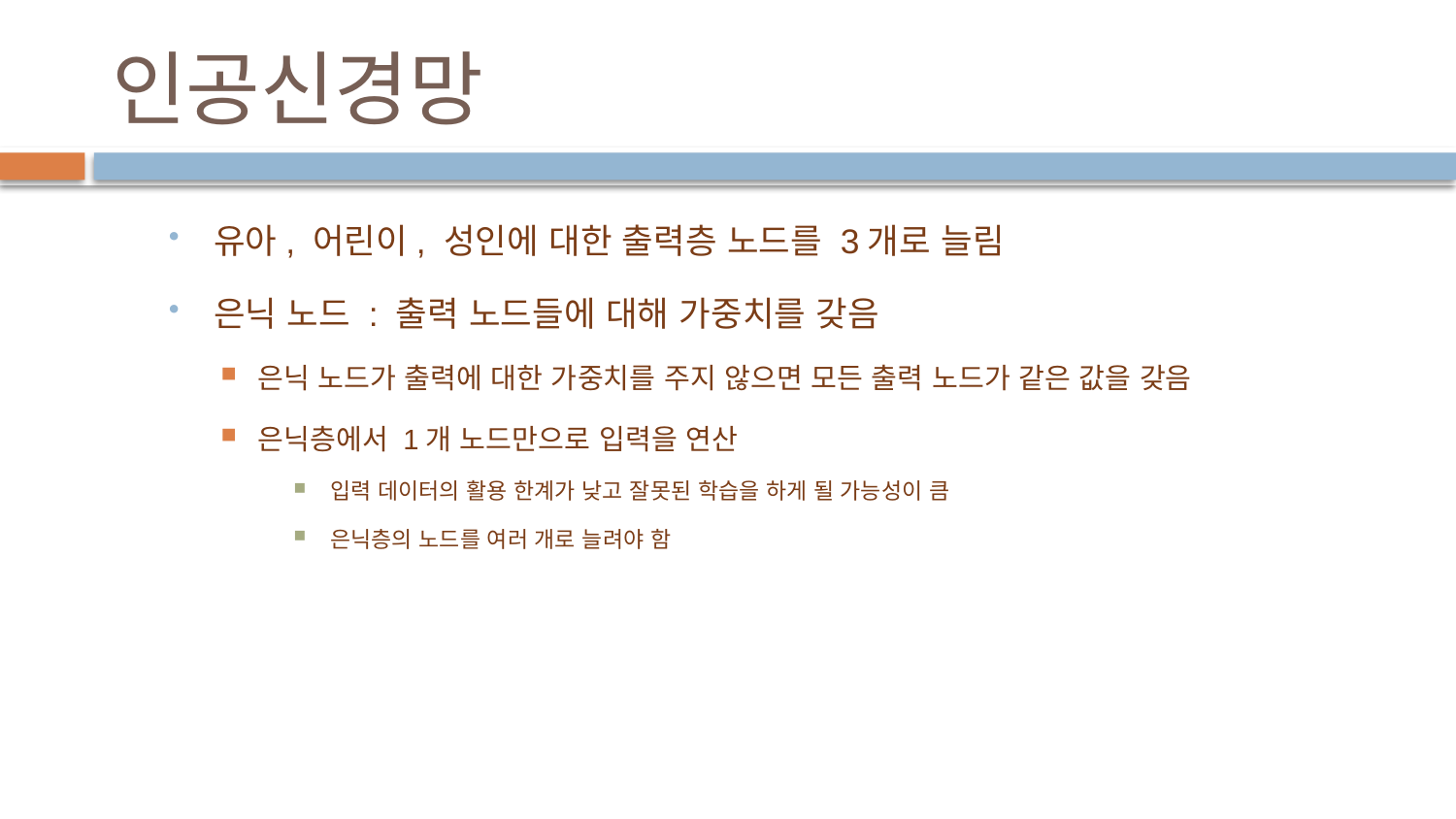

# 인공신경망
유아, 어린이, 성인에 대한 출력층 노드를 3개로 늘림
은닉 노드 : 출력 노드들에 대해 가중치를 갖음
은닉 노드가 출력에 대한 가중치를 주지 않으면 모든 출력 노드가 같은 값을 갖음
은닉층에서 1개 노드만으로 입력을 연산
입력 데이터의 활용 한계가 낮고 잘못된 학습을 하게 될 가능성이 큼
은닉층의 노드를 여러 개로 늘려야 함